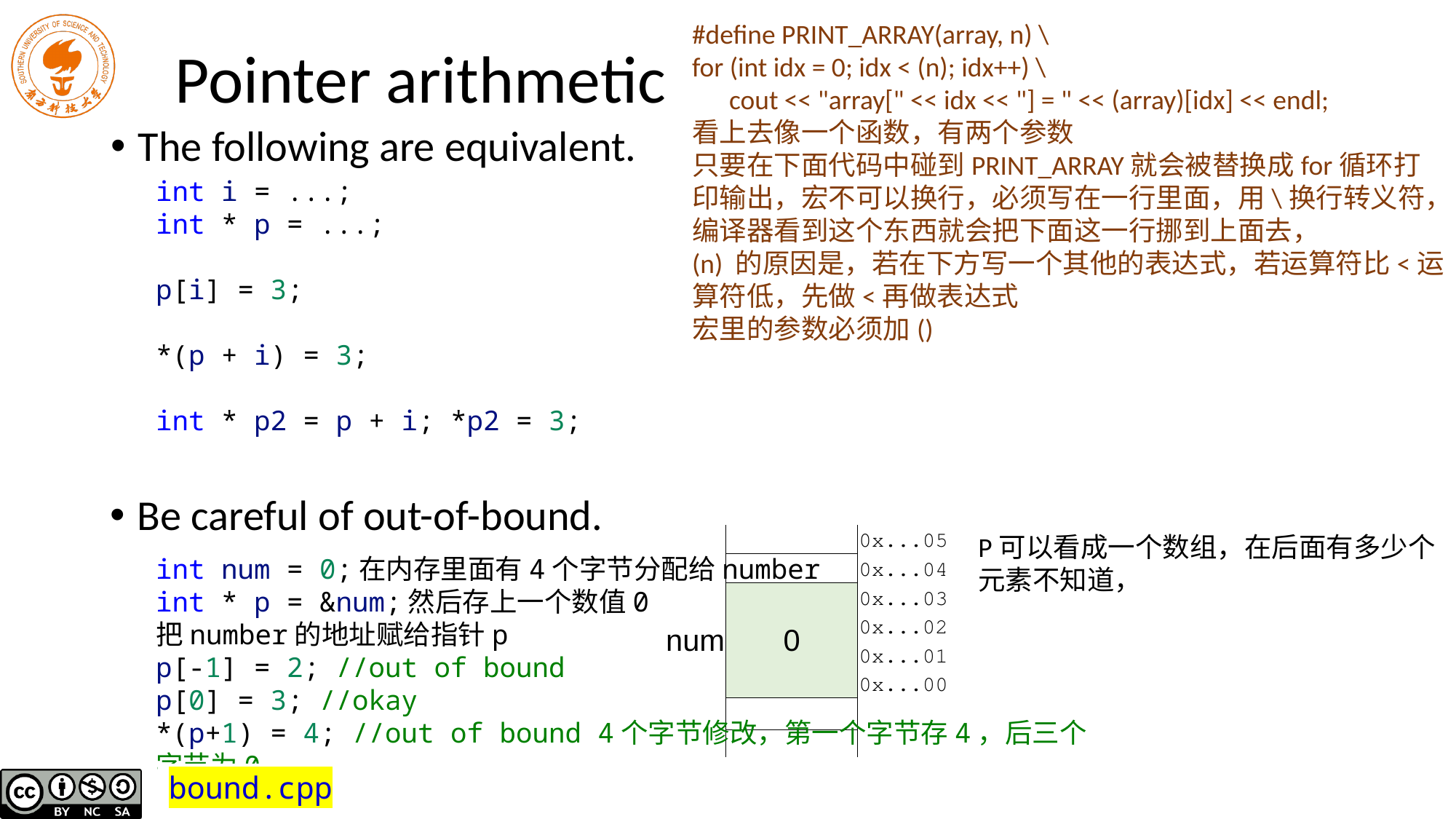

#define PRINT_ARRAY(array, n) \
for (int idx = 0; idx < (n); idx++) \
      cout << "array[" << idx << "] = " << (array)[idx] << endl;
看上去像一个函数，有两个参数
只要在下面代码中碰到PRINT_ARRAY就会被替换成for循环打印输出，宏不可以换行，必须写在一行里面，用\换行转义符，
编译器看到这个东西就会把下面这一行挪到上面去，
(n) 的原因是，若在下方写一个其他的表达式，若运算符比<运算符低，先做<再做表达式
宏里的参数必须加()

# Pointer arithmetic
The following are equivalent.
int i = ...;
int * p = ...;

p[i] = 3;

*(p + i) = 3;

int * p2 = p + i; *p2 = 3;
Be careful of out-of-bound.
|  |  | 0x...05 |
| --- | --- | --- |
|  |  | 0x...04 |
| num | 0 | 0x...03 |
|  |  | 0x...02 |
|  |  | 0x...01 |
|  |  | 0x...00 |
|  |  |  |
|  |  |  |
P可以看成一个数组，在后面有多少个元素不知道，
int num = 0;在内存里面有4个字节分配给number
int * p = &num;然后存上一个数值0
把number的地址赋给指针p
p[-1] = 2; //out of bound
p[0] = 3; //okay
*(p+1) = 4; //out of bound 4个字节修改，第一个字节存4，后三个字节为0
bound.cpp